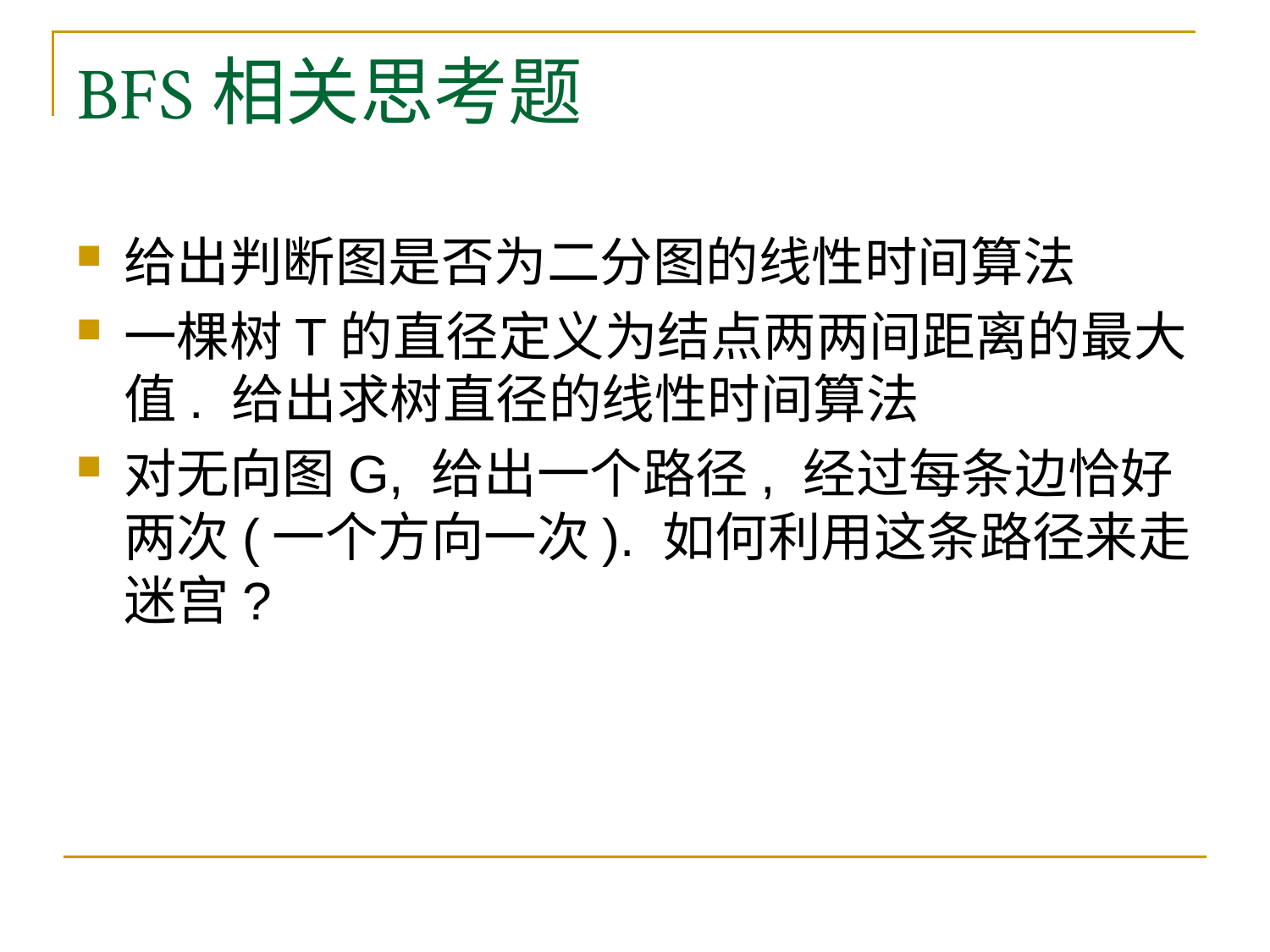

# BFS相关思考题
给出判断图是否为二分图的线性时间算法
一棵树T的直径定义为结点两两间距离的最大值. 给出求树直径的线性时间算法
对无向图G, 给出一个路径, 经过每条边恰好两次(一个方向一次). 如何利用这条路径来走迷宫?